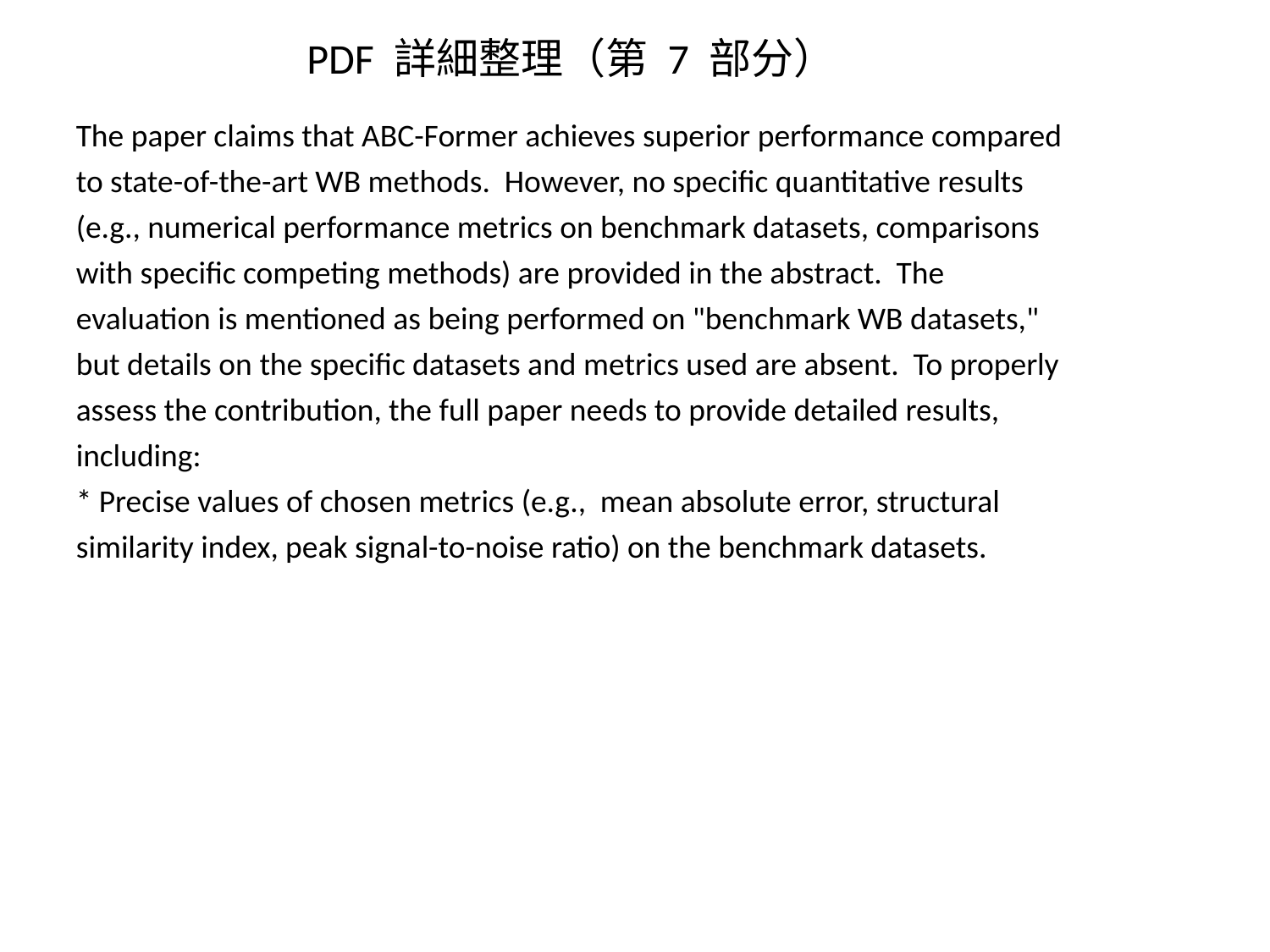

PDF 詳細整理（第 7 部分）

The paper claims that ABC-Former achieves superior performance compared to state-of-the-art WB methods.  However, no specific quantitative results (e.g., numerical performance metrics on benchmark datasets, comparisons with specific competing methods) are provided in the abstract.  The evaluation is mentioned as being performed on "benchmark WB datasets," but details on the specific datasets and metrics used are absent.  To properly assess the contribution, the full paper needs to provide detailed results, including:
* Precise values of chosen metrics (e.g.,  mean absolute error, structural similarity index, peak signal-to-noise ratio) on the benchmark datasets.